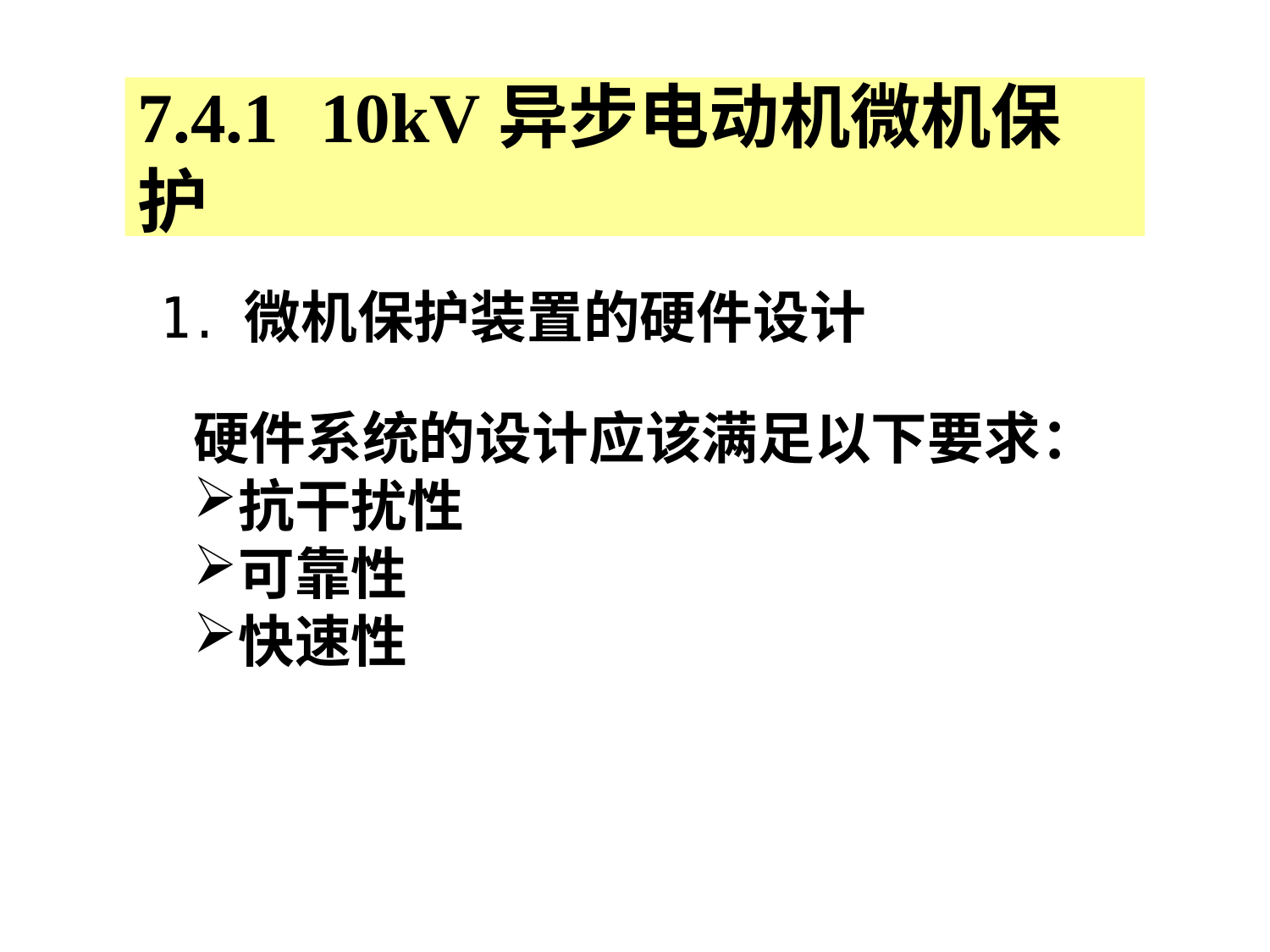

# 7.4.1  10kV异步电动机微机保护
1. 微机保护装置的硬件设计
硬件系统的设计应该满足以下要求：
抗干扰性
可靠性
快速性